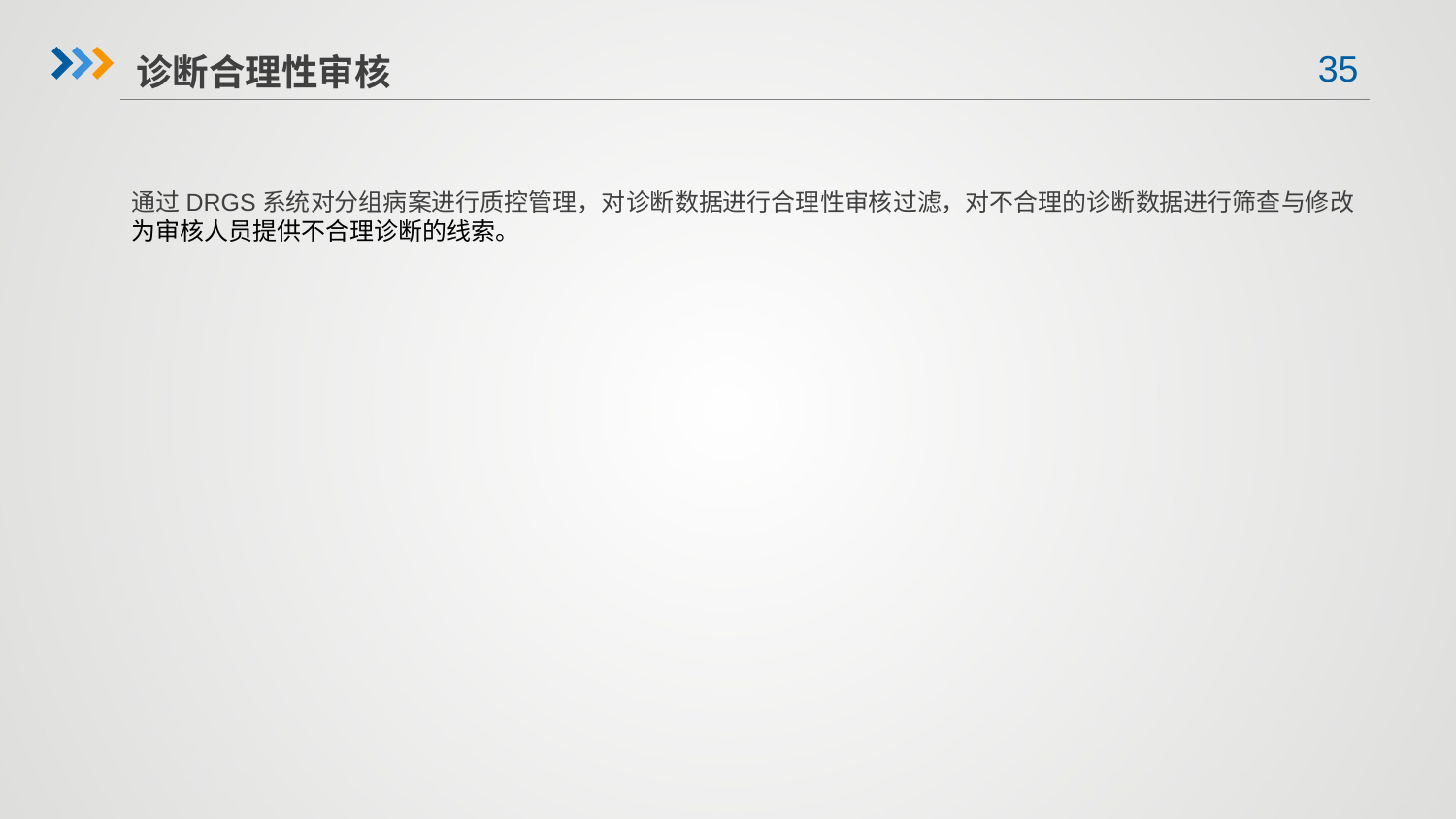

诊断合理性审核
通过DRGS系统对分组病案进行质控管理，对诊断数据进行合理性审核过滤，对不合理的诊断数据进行筛查与修改
为审核人员提供不合理诊断的线索。